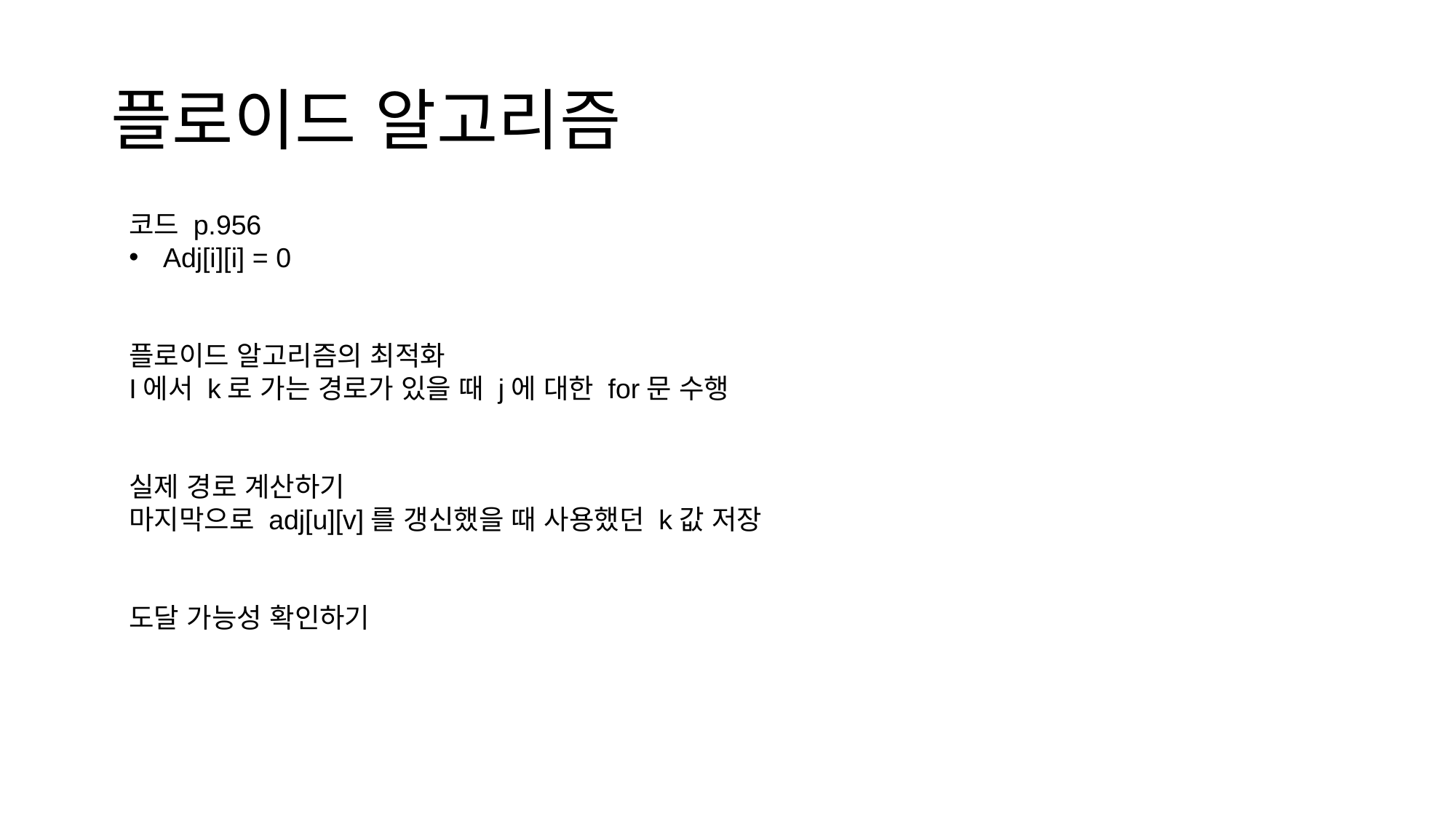

# 플로이드 알고리즘
코드 p.956
Adj[i][i] = 0

플로이드 알고리즘의 최적화
I에서 k로 가는 경로가 있을 때 j에 대한 for문 수행

실제 경로 계산하기
마지막으로 adj[u][v]를 갱신했을 때 사용했던 k값 저장

도달 가능성 확인하기